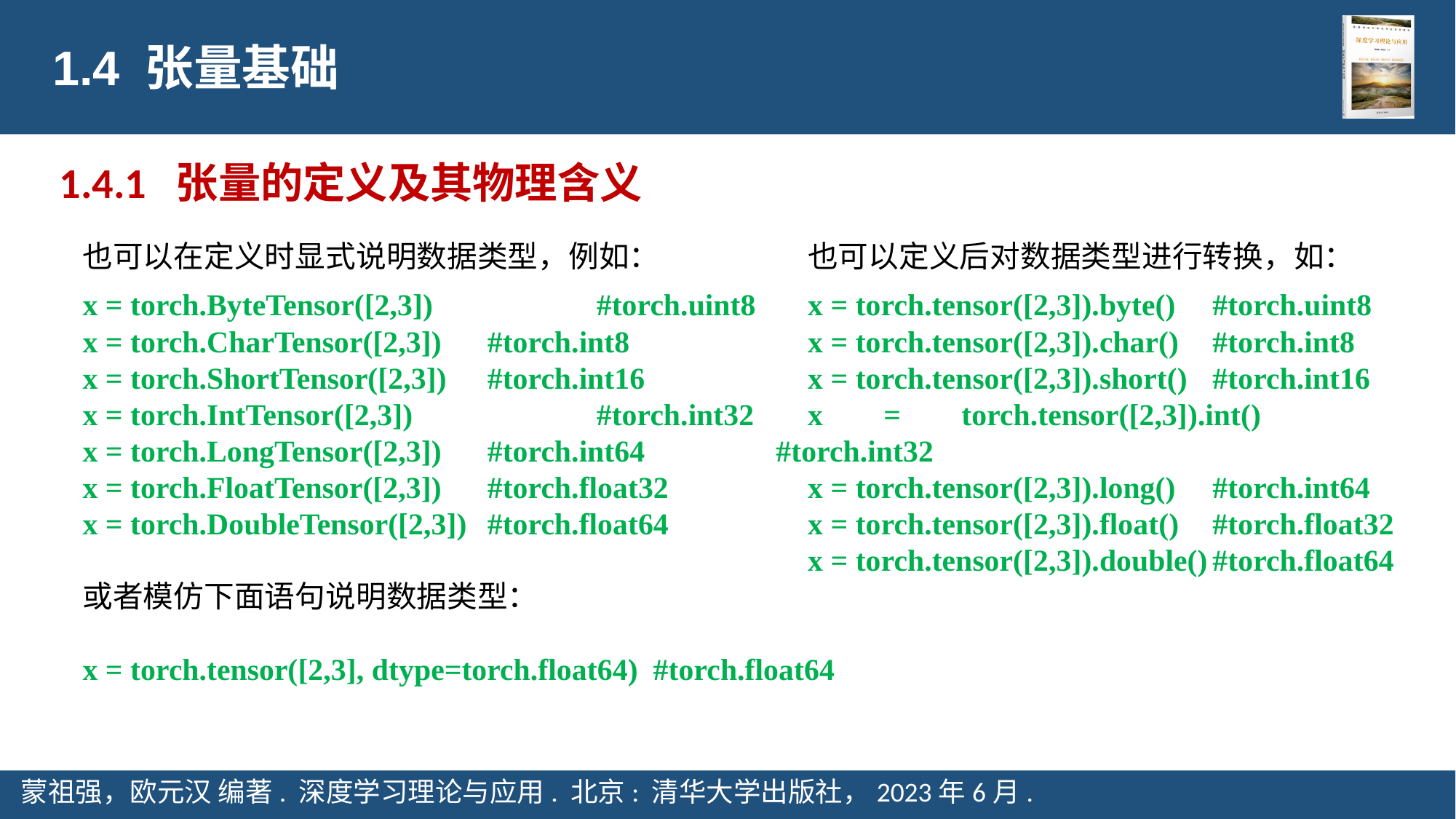

1.4 张量基础

1.4.1  张量的定义及其物理含义
也可以在定义时显式说明数据类型，例如：

x = torch.ByteTensor([2,3])		#torch.uint8
x = torch.CharTensor([2,3]) 	#torch.int8
x = torch.ShortTensor([2,3])	#torch.int16
x = torch.IntTensor([2,3])		#torch.int32
x = torch.LongTensor([2,3])	#torch.int64
x = torch.FloatTensor([2,3])	#torch.float32
x = torch.DoubleTensor([2,3])	#torch.float64

或者模仿下面语句说明数据类型：

x = torch.tensor([2,3], dtype=torch.float64)  #torch.float64

也可以定义后对数据类型进行转换，如：

x = torch.tensor([2,3]).byte()	#torch.uint8
x = torch.tensor([2,3]).char()	#torch.int8
x = torch.tensor([2,3]).short()	#torch.int16
x = torch.tensor([2,3]).int()		#torch.int32
x = torch.tensor([2,3]).long()	#torch.int64
x = torch.tensor([2,3]).float()	#torch.float32
x = torch.tensor([2,3]).double()	#torch.float64